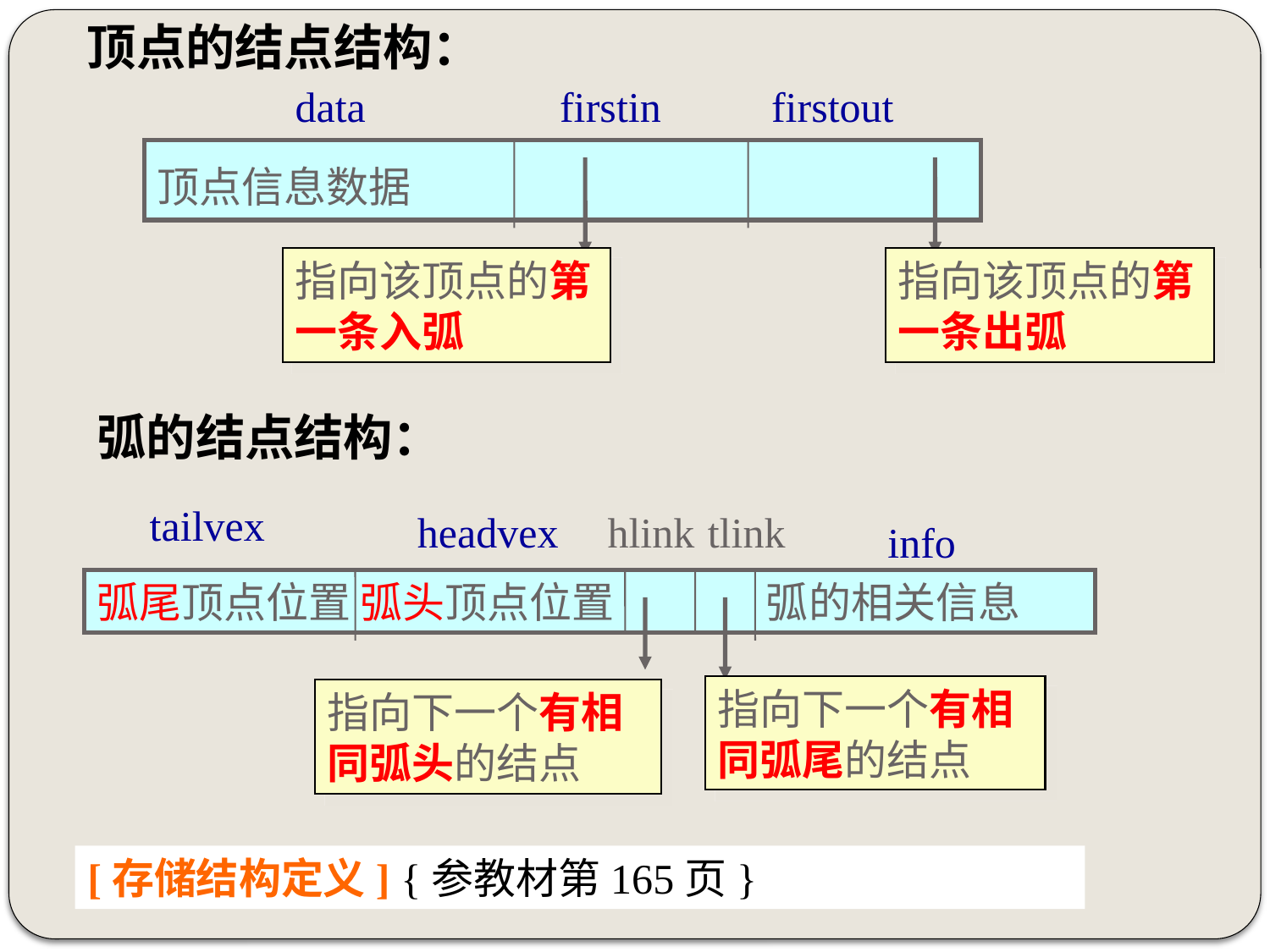

顶点的结点结构：
data
firstin
firstout
顶点信息数据

指向该顶点的第一条入弧
指向该顶点的第一条出弧
弧的结点结构：
tailvex
headvex
hlink
tlink
info
弧尾顶点位置 弧头顶点位置                弧的相关信息

指向下一个有相同弧尾的结点
指向下一个有相同弧头的结点
[存储结构定义] {参教材第165页}
数据结构---第7章 图